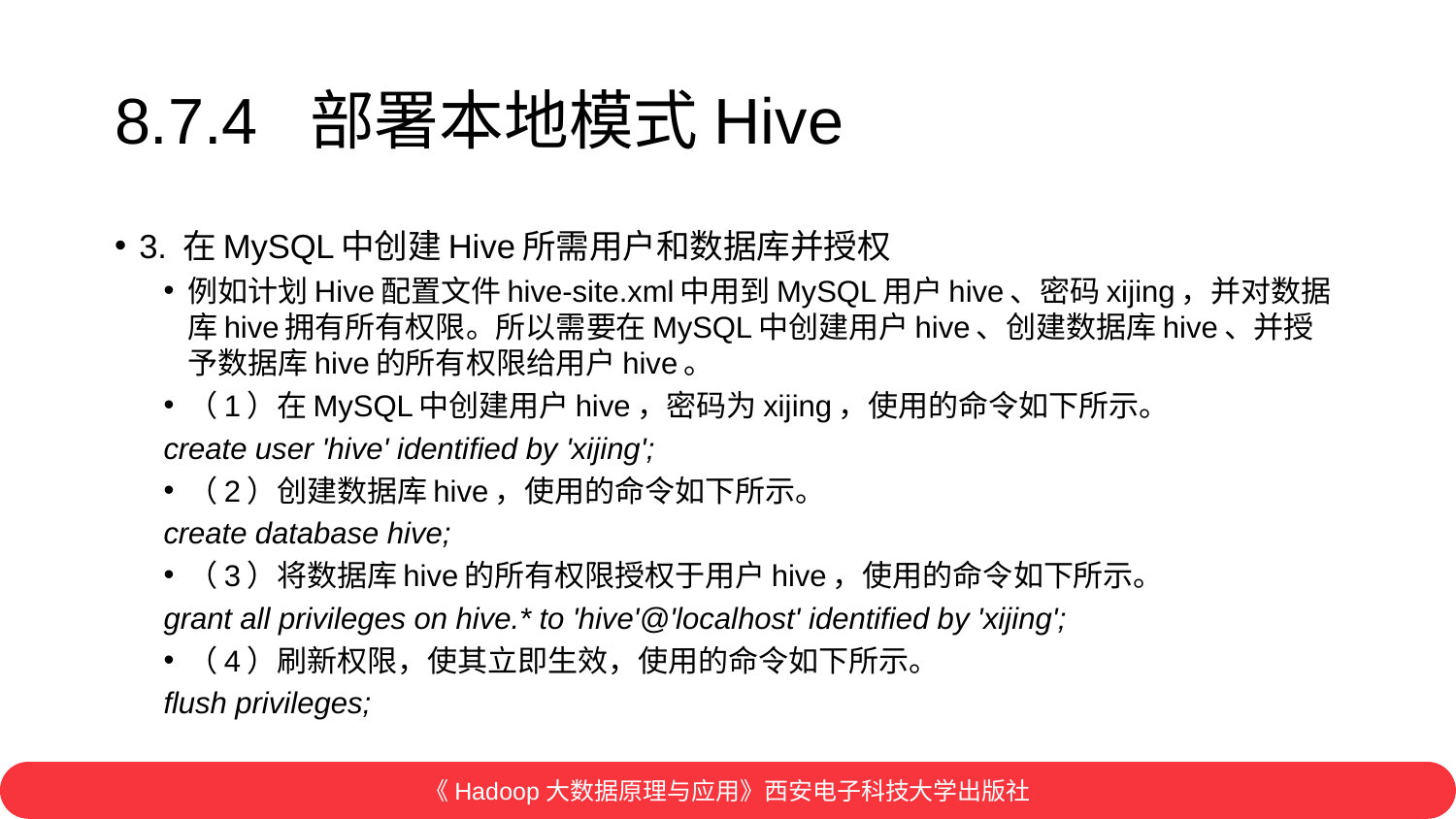

# 8.7.4  部署本地模式Hive
3. 在MySQL中创建Hive所需用户和数据库并授权
例如计划Hive配置文件hive-site.xml中用到MySQL用户hive、密码xijing，并对数据库hive拥有所有权限。所以需要在MySQL中创建用户hive、创建数据库hive、并授予数据库hive的所有权限给用户hive。
（1）在MySQL中创建用户hive，密码为xijing，使用的命令如下所示。
create user 'hive' identified by 'xijing';
（2）创建数据库hive，使用的命令如下所示。
create database hive;
（3）将数据库hive的所有权限授权于用户hive，使用的命令如下所示。
grant all privileges on hive.* to 'hive'@'localhost' identified by 'xijing';
（4）刷新权限，使其立即生效，使用的命令如下所示。
flush privileges;